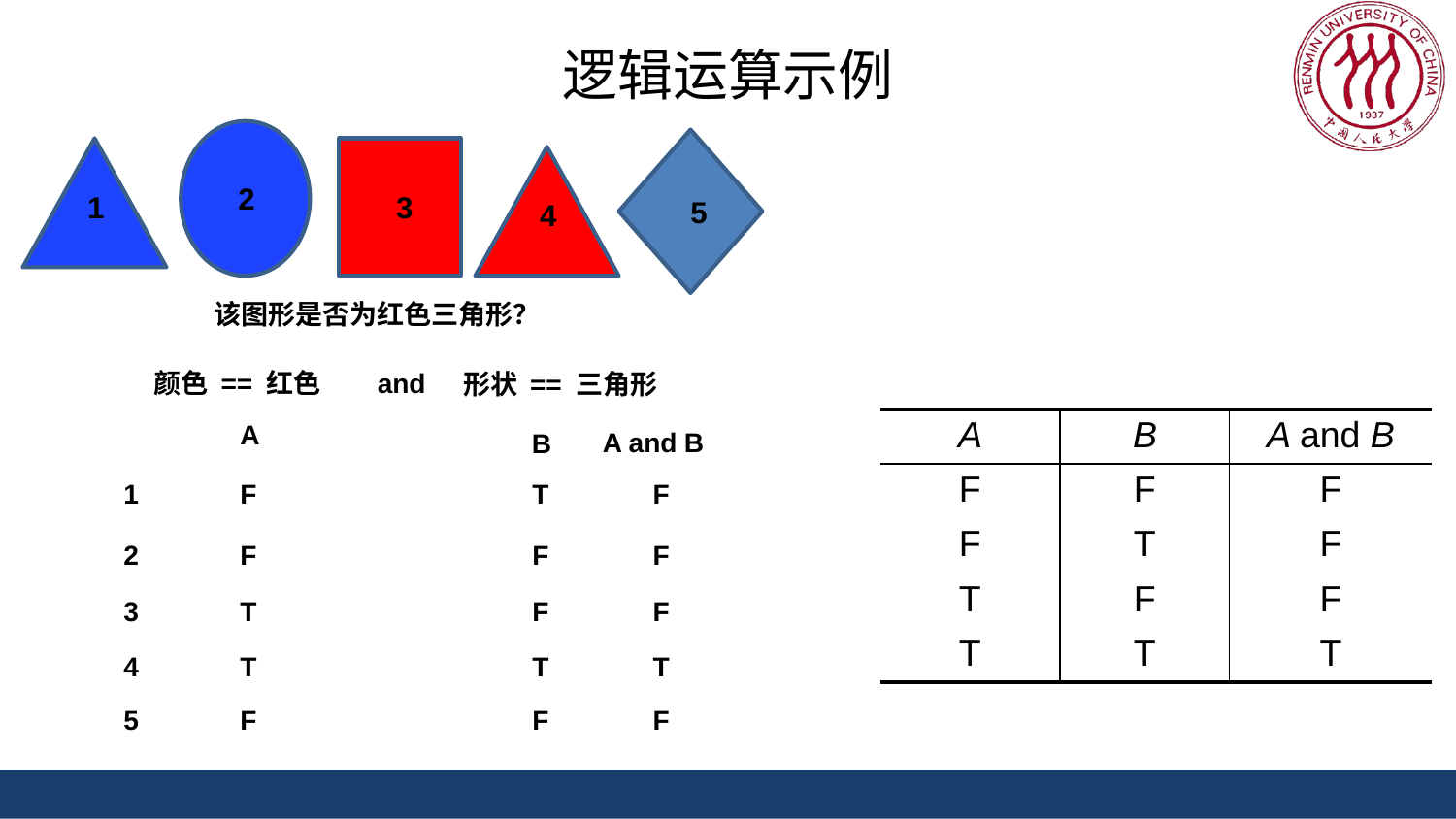

# 逻辑运算示例

2

5

1

3

4
该图形是否为红色三角形？
颜色 == 红色
A
and
形状 == 三角形
B
| A | B | A and B |
| --- | --- | --- |
| F | F | F |
| F | T | F |
| T | F | F |
| T | T | T |
A and B
1
F
T
F
2
F
F
F
3
T
F
F
4
T
T
T
5
F
F
F